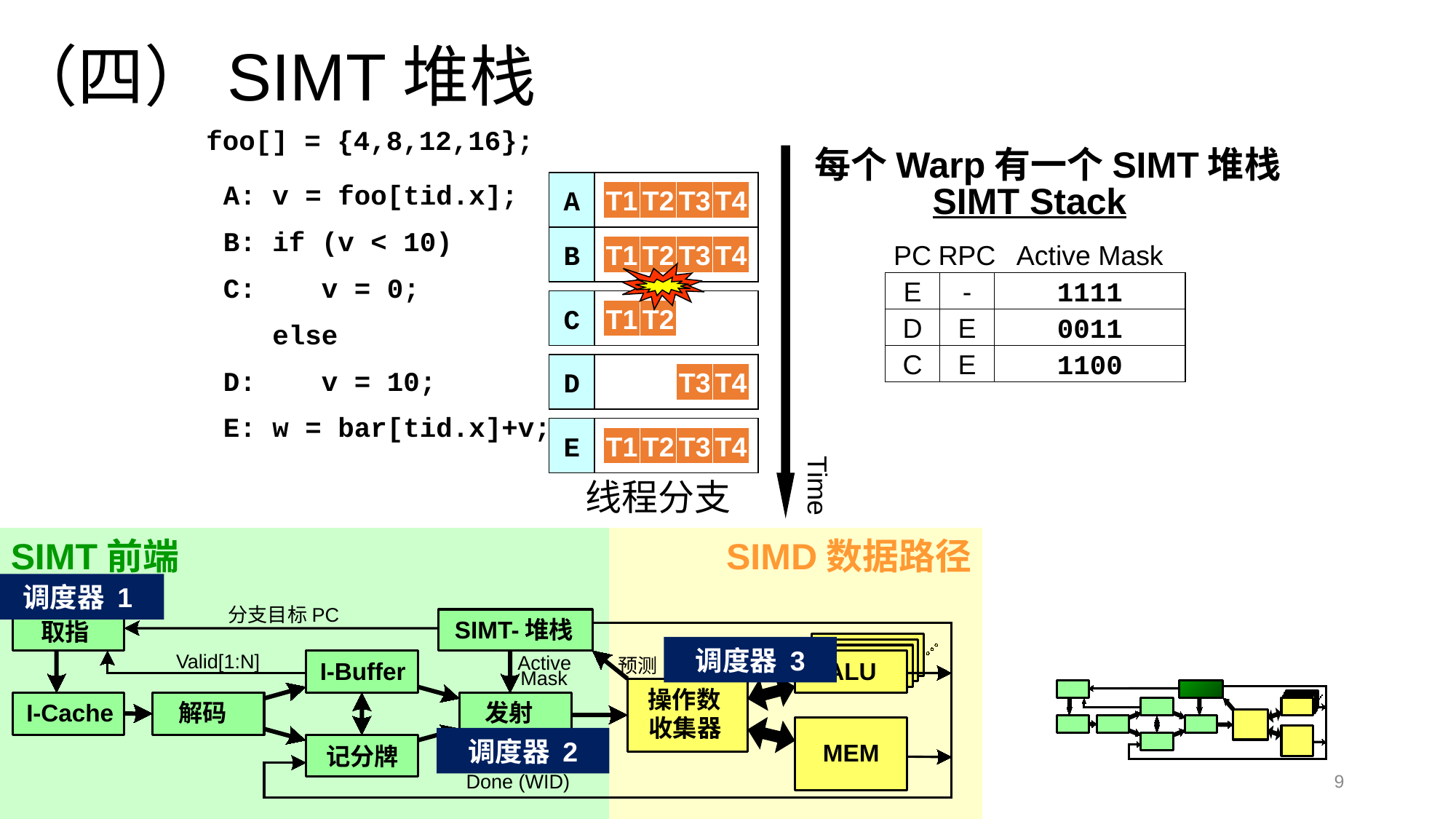

# （四）SIMT堆栈

foo[] = {4,8,12,16};
每个Warp有一个SIMT堆栈

A: v = foo[tid.x];
B: if (v < 10)
C:    v = 0;
   else
D:    v = 10;
E: w = bar[tid.x]+v;
A

T1
T2
T3
T4
SIMT Stack
B

T1
T2
T3
T4
PC
RPC
Active Mask
B
-
1111

E
-
1111
C

T1
T2
D
E
0011
C
E
1100
D

T3
T4
E

T1
T2
T3
T4
Time
线程分支
SIMT前端
SIMD数据路径
调度器 1
分支目标PC

SIMT-堆栈
取指

ALU

ALU

Valid[1:N]
Active
ALU

预测
I-Buffer
ALU

Mask

操作数

I-Cache
解码
发射

收集器

MEM
记分牌

Done (WID)
调度器 3
调度器 2

9